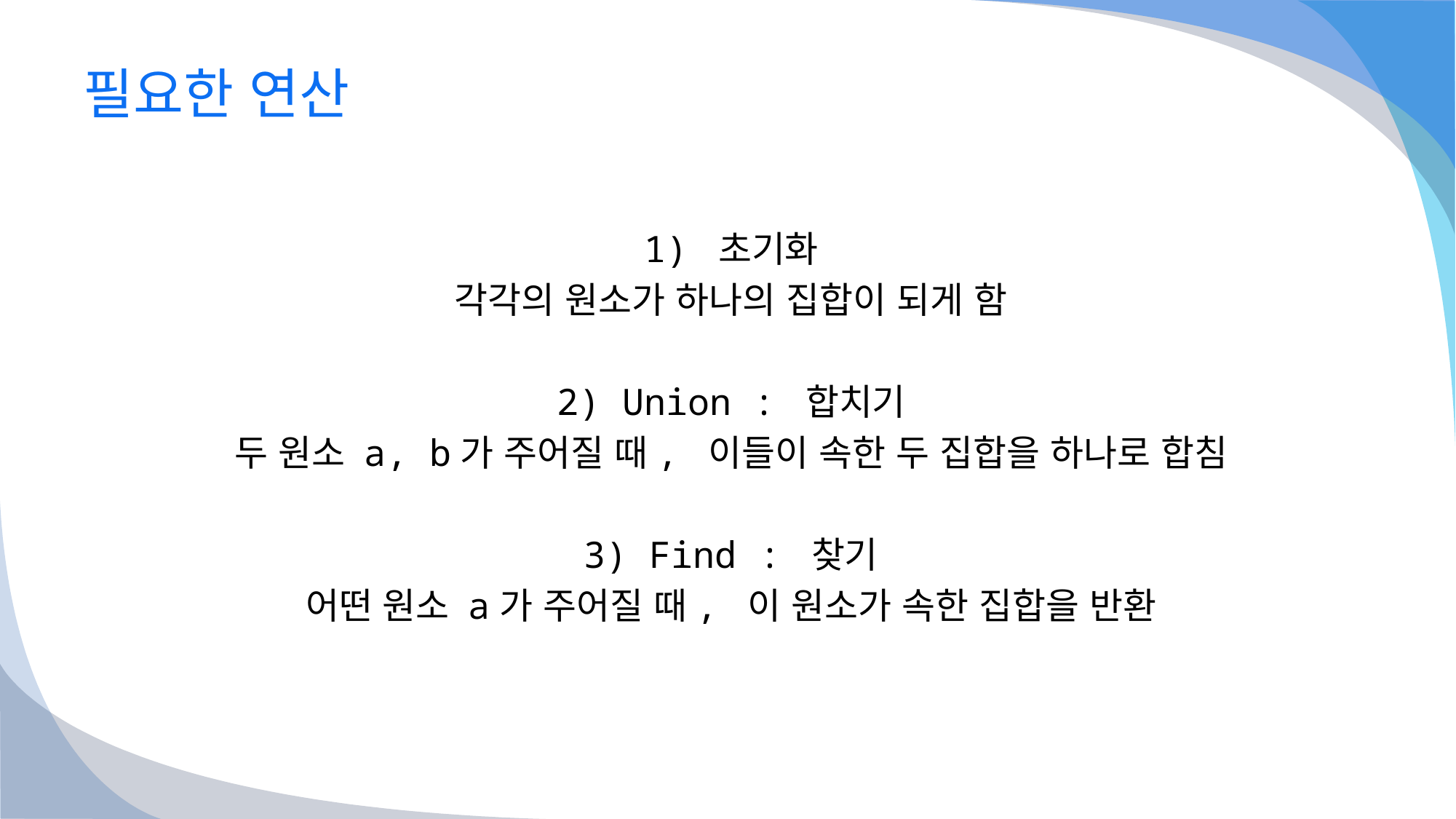

# 필요한 연산
1) 초기화
각각의 원소가 하나의 집합이 되게 함

2) Union : 합치기
두 원소 a, b가 주어질 때, 이들이 속한 두 집합을 하나로 합침

3) Find : 찾기
어떤 원소 a가 주어질 때, 이 원소가 속한 집합을 반환